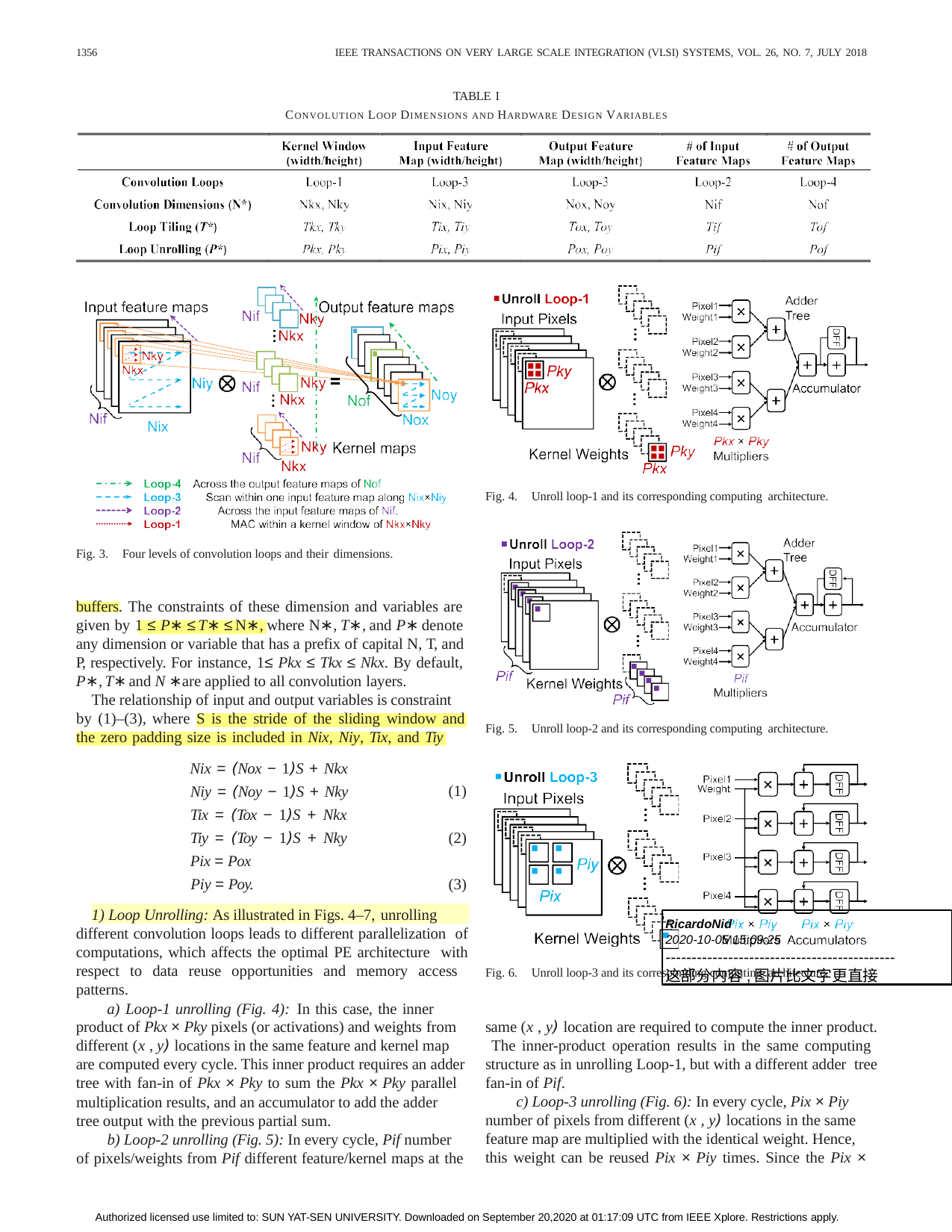

1356
IEEE TRANSACTIONS ON VERY LARGE SCALE INTEGRATION (VLSI) SYSTEMS, VOL. 26, NO. 7, JULY 2018
TABLE I
CONVOLUTION LOOP DIMENSIONS AND HARDWARE DESIGN VARIABLES

Fig. 3.
Four levels of convolution loops and their dimensions.

Fig. 4.
Unroll loop-1 and its corresponding computing architecture.

Fig. 5.
Unroll loop-2 and its corresponding computing architecture.
buffers. The constraints of these dimension and variables are  given by 1 ≤ P∗ ≤ T∗ ≤ N∗, where N∗, T∗, and P∗ denote  any dimension or variable that has a prefix of capital N, T, and  P, respectively. For instance, 1≤ Pkx ≤ Tkx ≤ Nkx. By default,  P∗, T∗ and N ∗ are applied to all convolution layers.
The relationship of input and output variables is constraint

by (1)–(3), where S is the stride of the sliding window and

the zero padding size is included in Nix, Niy, Tix, and Tiy

Nix = (Nox − 1)S + Nkx  Niy = (Noy − 1)S + Nky  Tix = (Tox − 1)S + Nkx  Tiy = (Toy − 1)S + Nky  Pix = Pox
Piy = Poy.

Fig. 6.
Unroll loop-3 and its corresponding computing architecture.
(1)
(2)
(3)
1) Loop Unrolling: As illustrated in Figs. 4–7, unrolling
RicardoNid
2020-10-05 15:09:25
--------------------------------------------
这部分内容,图片比文字更直接
different convolution loops leads to different parallelization  of computations, which affects the optimal PE architecture  with respect to data reuse opportunities and memory access  patterns.
a) Loop-1 unrolling (Fig. 4): In this case, the inner
same (x , y) location are required to compute the inner product.  The inner-product operation results in the same computing  structure as in unrolling Loop-1, but with a different adder  tree fan-in of Pif.
product of Pkx × Pky pixels (or activations) and weights from
different (x , y) locations in the same feature and kernel map  are computed every cycle. This inner product requires an adder
tree with fan-in of Pkx × Pky to sum the Pkx × Pky parallel
multiplication results, and an accumulator to add the adder  tree output with the previous partial sum.
b) Loop-2 unrolling (Fig. 5): In every cycle, Pif number  of pixels/weights from Pif different feature/kernel maps at the
c) Loop-3 unrolling (Fig. 6): In every cycle, Pix × Piy
number of pixels from different (x , y) locations in the same
feature map are multiplied with the identical weight. Hence,  this weight can be reused Pix × Piy times. Since the Pix ×
Authorized licensed use limited to: SUN YAT-SEN UNIVERSITY. Downloaded on September 20,2020 at 01:17:09 UTC from IEEE Xplore. Restrictions apply.